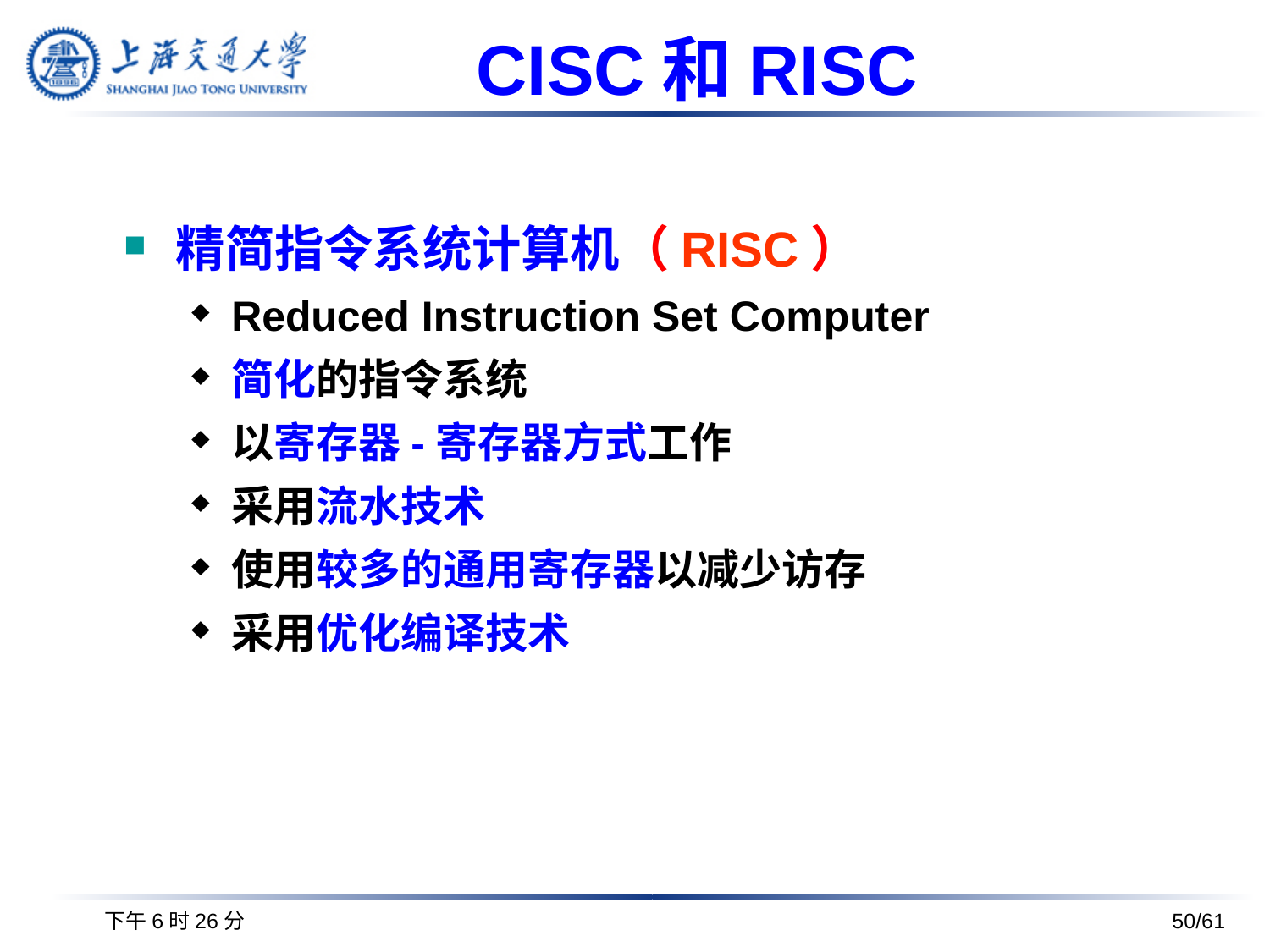

CISC和RISC
精简指令系统计算机（RISC）
Reduced Instruction Set Computer
简化的指令系统
以寄存器-寄存器方式工作
采用流水技术
使用较多的通用寄存器以减少访存
采用优化编译技术
下午6时26分
50/61